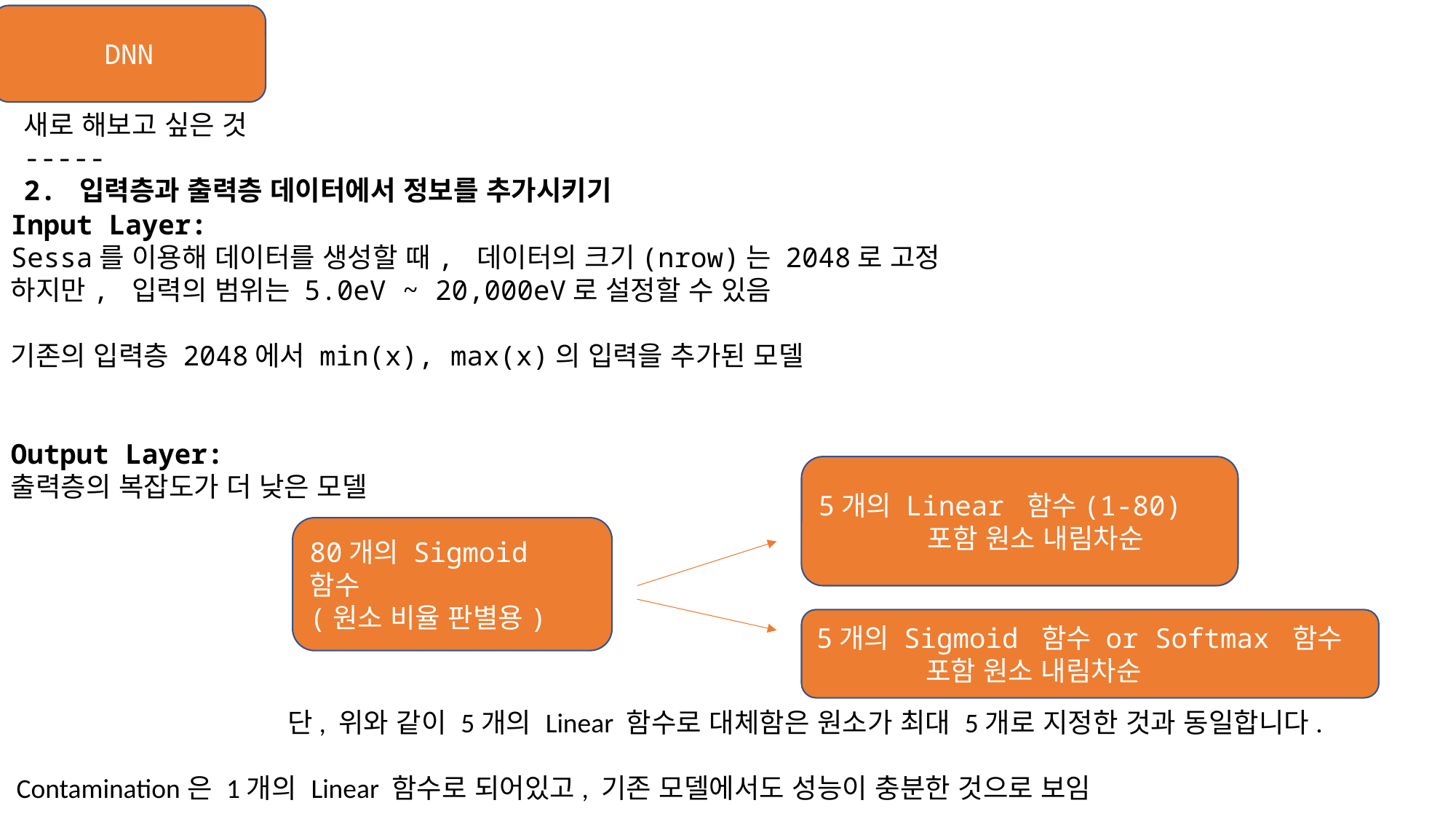

DNN
새로 해보고 싶은 것
-----
2. 입력층과 출력층 데이터에서 정보를 추가시키기
Input Layer:
Sessa를 이용해 데이터를 생성할 때, 데이터의 크기(nrow)는 2048로 고정
하지만, 입력의 범위는 5.0eV ~ 20,000eV로 설정할 수 있음

기존의 입력층 2048에서 min(x), max(x)의 입력을 추가된 모델

Output Layer:
출력층의 복잡도가 더 낮은 모델
5개의 Linear 함수(1-80)
	포함 원소 내림차순
80개의 Sigmoid 함수
(원소 비율 판별용)
5개의 Sigmoid 함수 or Softmax 함수
	포함 원소 내림차순
단, 위와 같이 5개의 Linear 함수로 대체함은 원소가 최대 5개로 지정한 것과 동일합니다.

Contamination은 1개의 Linear 함수로 되어있고, 기존 모델에서도 성능이 충분한 것으로 보임